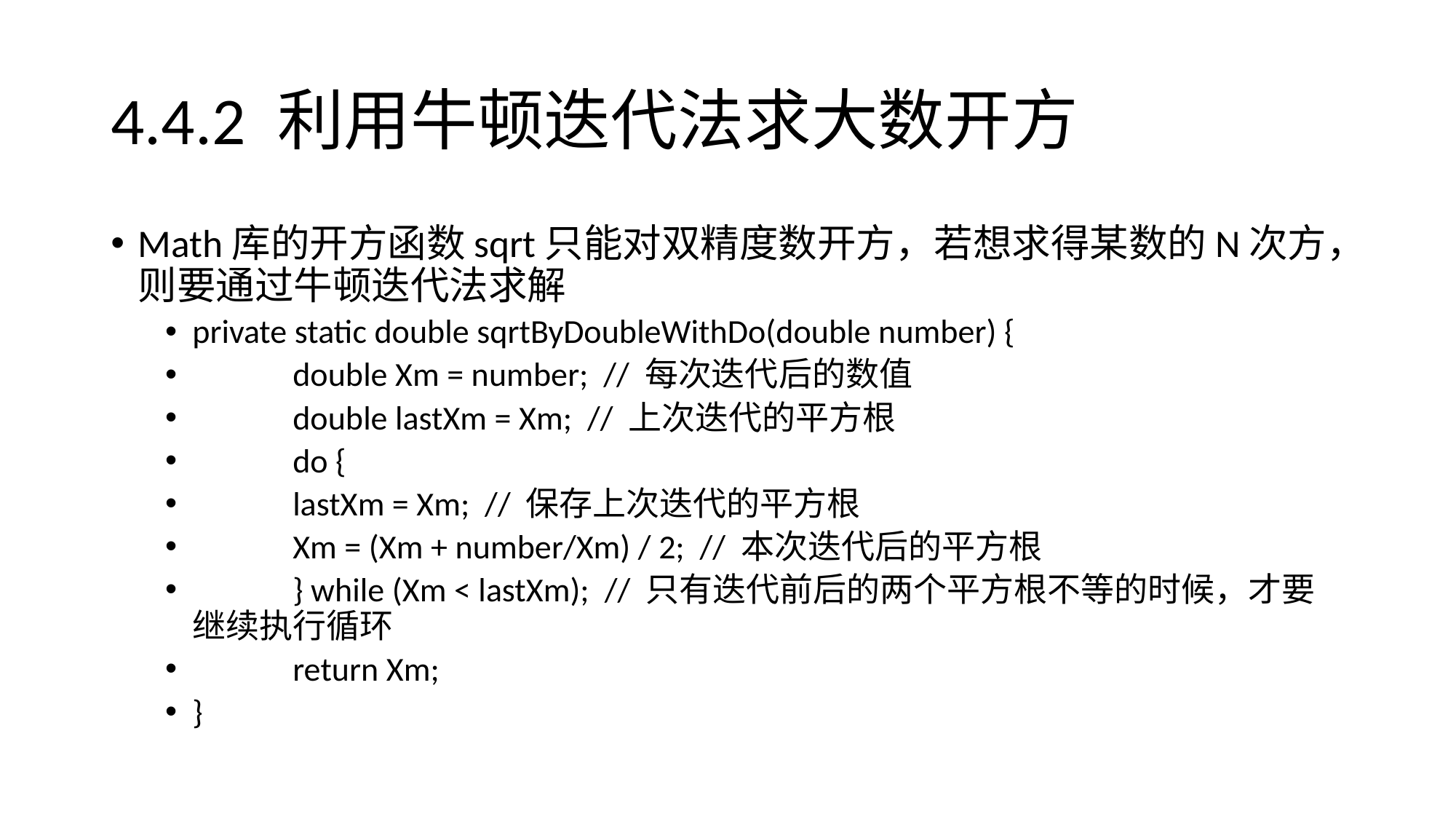

# 4.4.2 利用牛顿迭代法求大数开方
Math库的开方函数sqrt只能对双精度数开方，若想求得某数的N次方，则要通过牛顿迭代法求解
private static double sqrtByDoubleWithDo(double number) {
	double Xm = number;  // 每次迭代后的数值
	double lastXm = Xm;  // 上次迭代的平方根
	do {
		lastXm = Xm;  // 保存上次迭代的平方根
		Xm = (Xm + number/Xm) / 2;  // 本次迭代后的平方根
	} while (Xm < lastXm);  // 只有迭代前后的两个平方根不等的时候，才要继续执行循环
	return Xm;
}